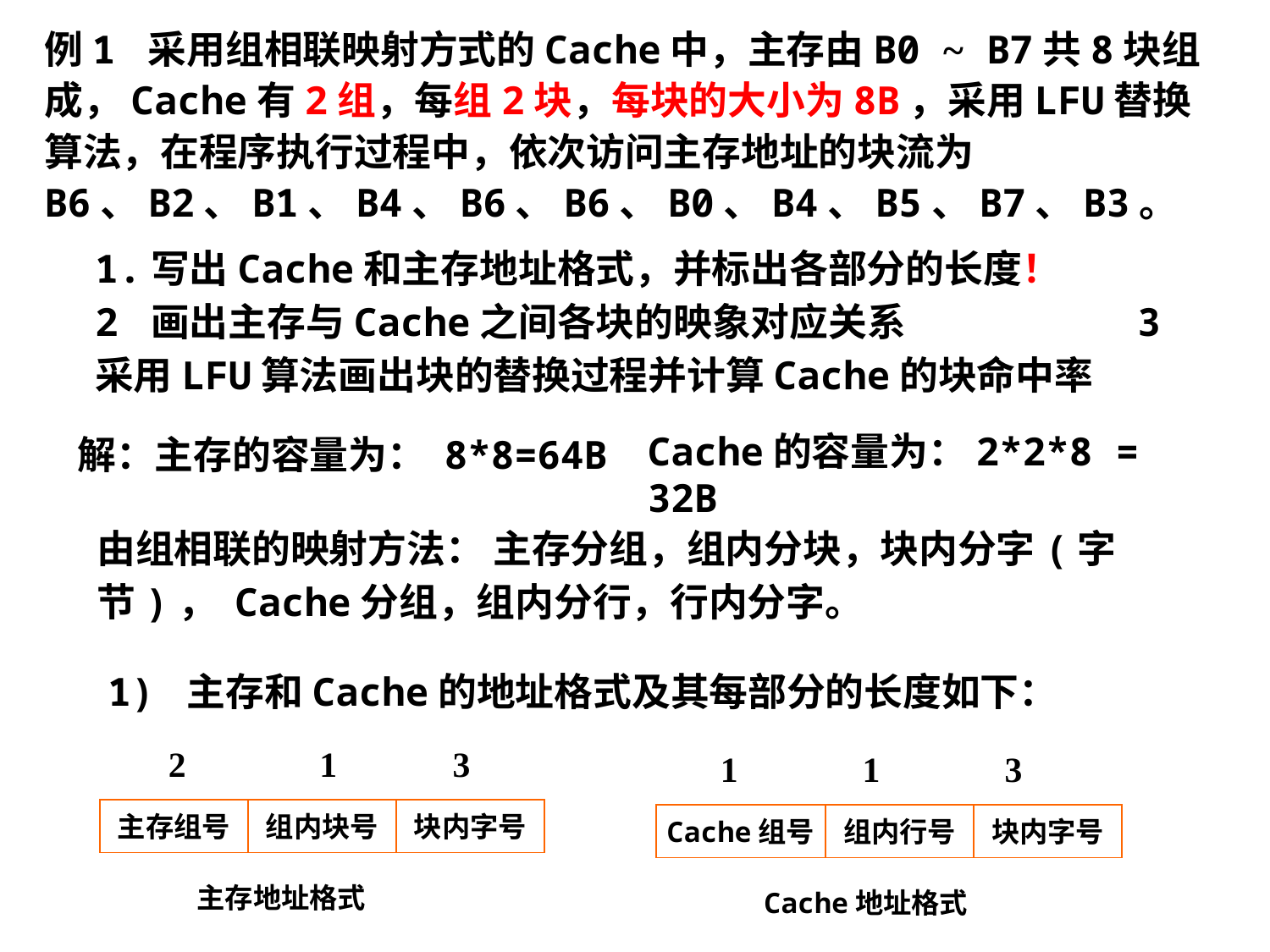

例1 采用组相联映射方式的Cache中，主存由B0 ~ B7共8块组成，Cache有2组，每组2块，每块的大小为8B，采用LFU替换算法，在程序执行过程中，依次访问主存地址的块流为B6、B2、B1、B4、B6、B6、B0、B4、B5、B7、B3。
1.写出Cache和主存地址格式，并标出各部分的长度！              2 画出主存与Cache之间各块的映象对应关系                         3 采用LFU算法画出块的替换过程并计算Cache的块命中率
解：主存的容量为： 8*8=64B
Cache的容量为：2*2*8 = 32B
由组相联的映射方法： 主存分组，组内分块，块内分字(字节)， Cache分组，组内分行，行内分字。
1) 主存和Cache的地址格式及其每部分的长度如下：
   2               1             3
主存组号
组内块号
块内字号
主存地址格式
  1              1              3
Cache组号
组内行号
块内字号
Cache地址格式